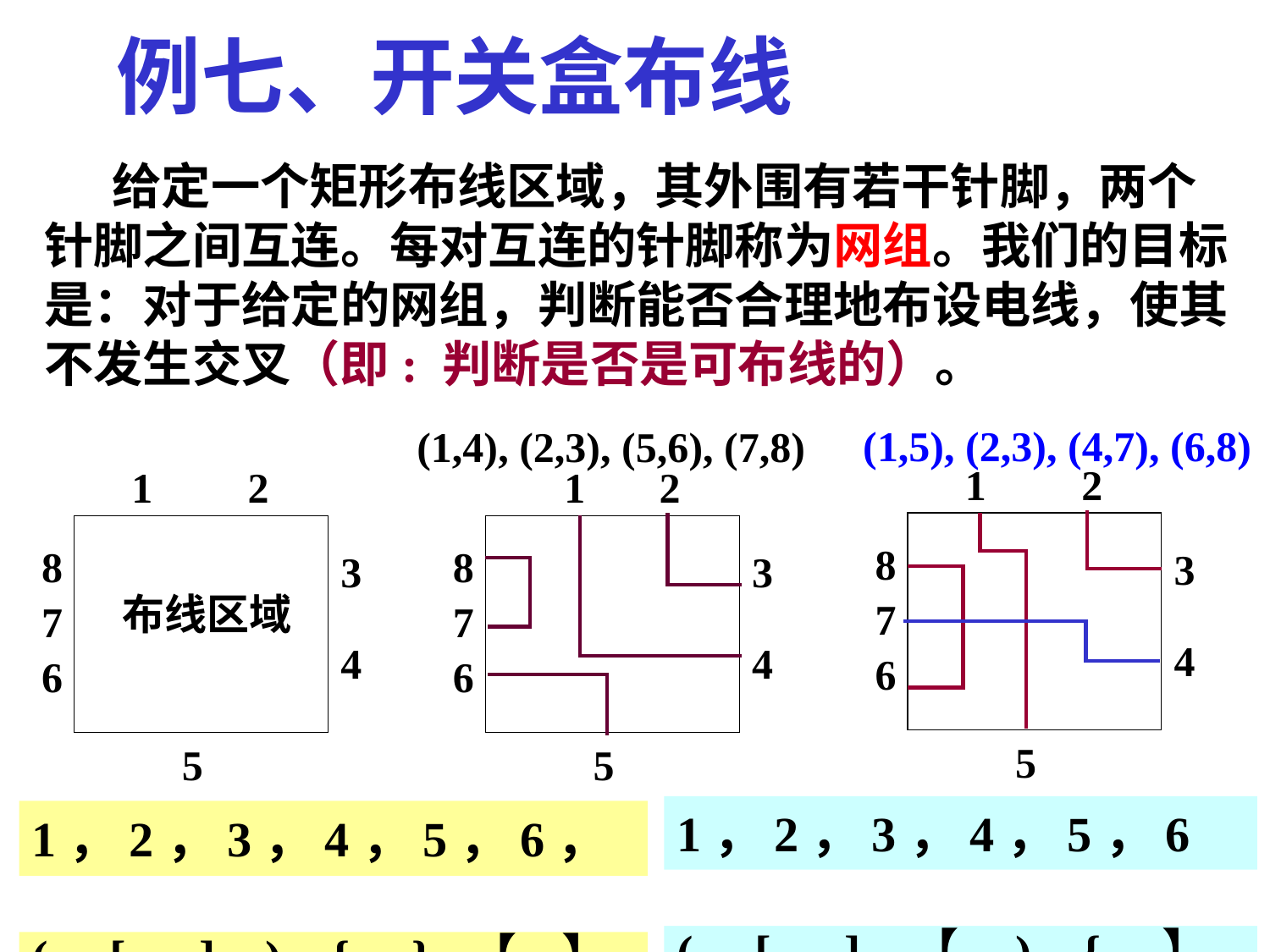

例七、开关盒布线
     给定一个矩形布线区域，其外围有若干针脚，两个针脚之间互连。每对互连的针脚称为网组。我们的目标是：对于给定的网组，判断能否合理地布设电线，使其不发生交叉（即: 判断是否是可布线的）。
(1,5), (2,3), (4,7), (6,8)
(1,4), (2,3), (5,6), (7,8)
1         2

8
7
6
3

4

5

1         2

8
7
6
3

4
 布线区域
5
  1       2

8
7
6
3

4

5

1，2，3，4，5，6，7，8
(     [      ]   【    )    {    】   }
1，2，3，4，5，6，7，8
(     [      ]    )    {     }  【    】